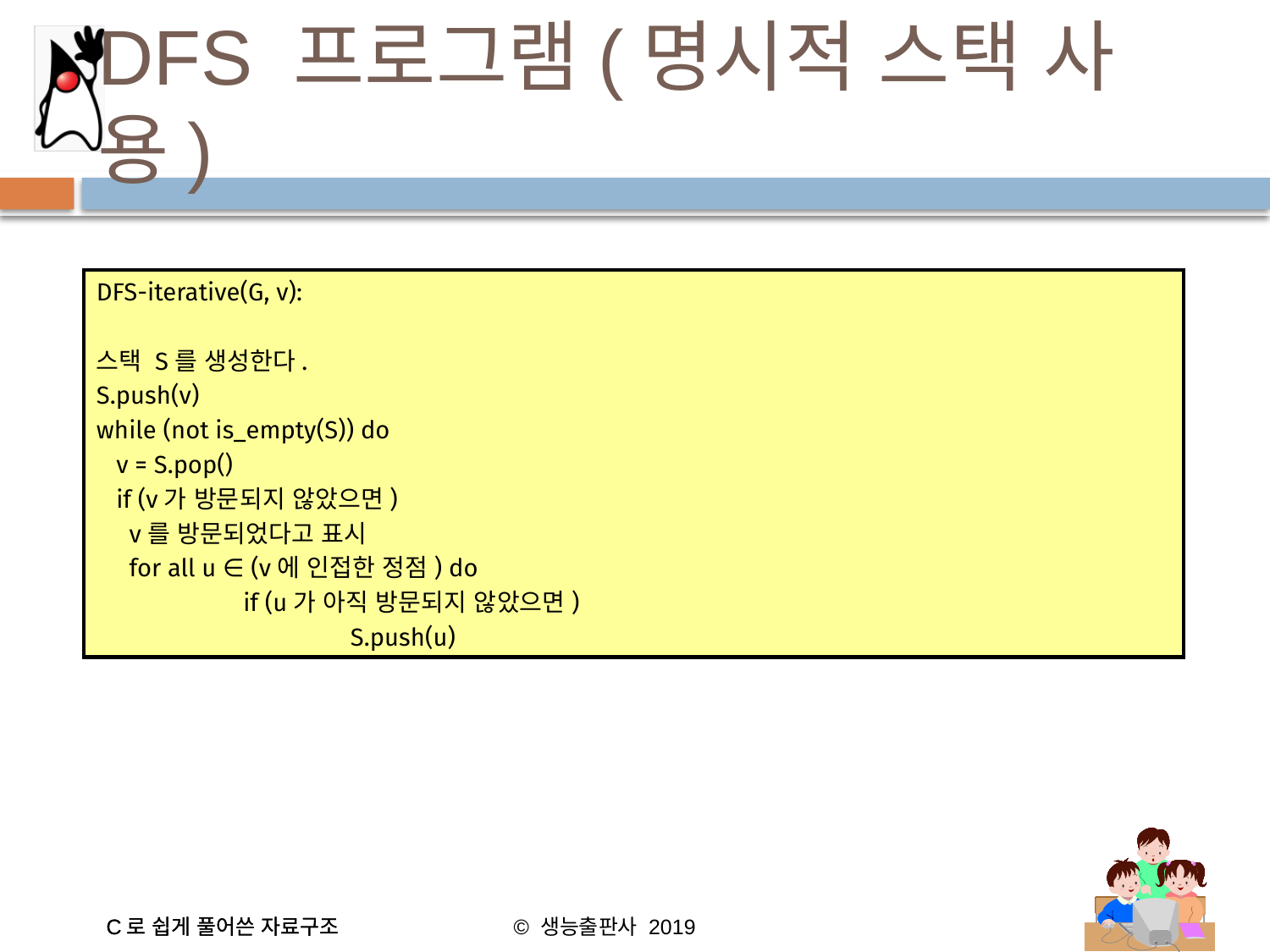

# DFS 프로그램(명시적 스택 사용)
DFS-iterative(G, v):

스택 S를 생성한다.
S.push(v)
while (not is_empty(S)) do
   v = S.pop()
   if (v가 방문되지 않았으면)
     v를 방문되었다고 표시
     for all u ∈ (v에 인접한 정점) do
	   if (u가 아직 방문되지 않았으면)
		S.push(u)